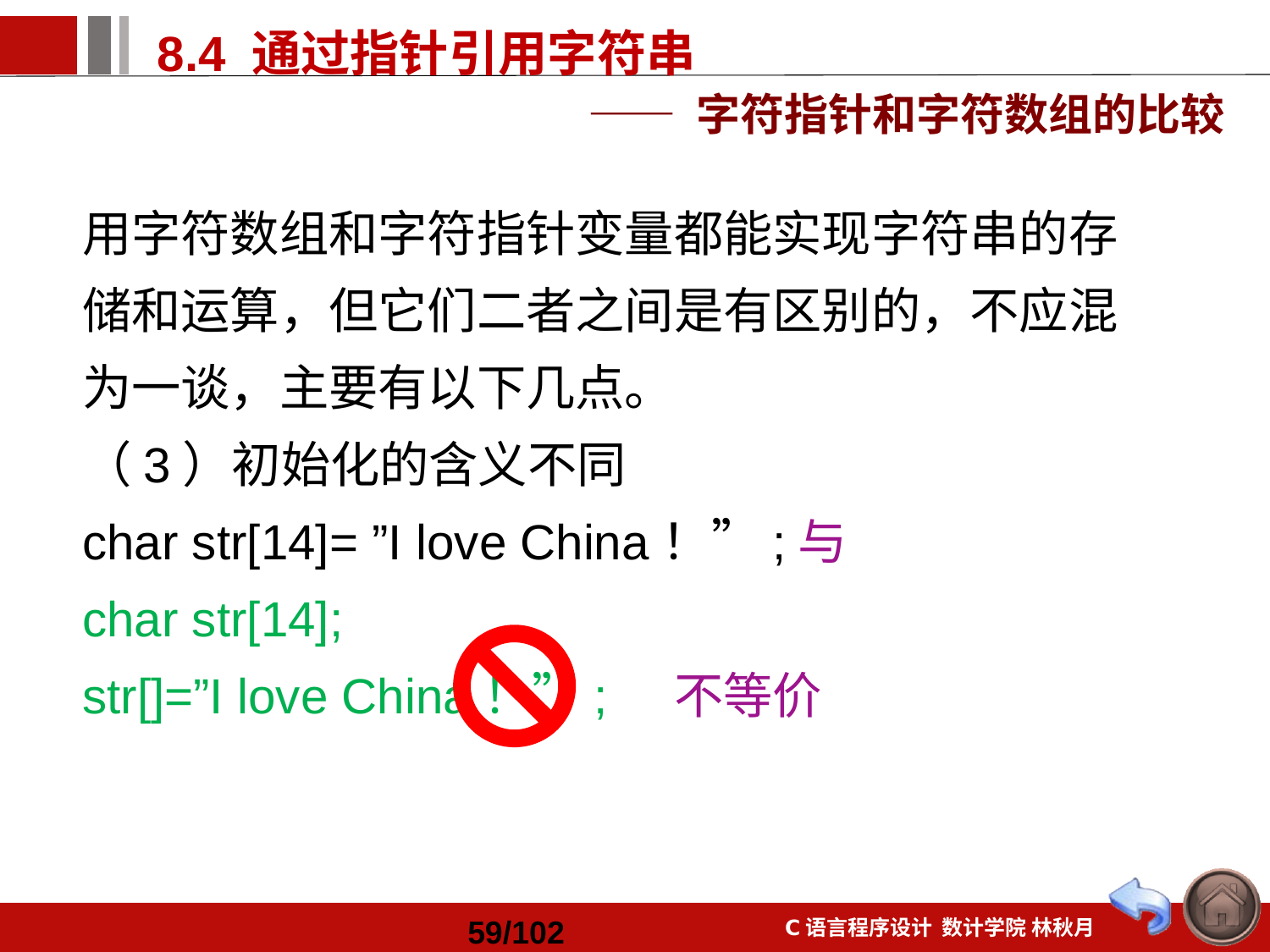

—— 字符指针和字符数组的比较
用字符数组和字符指针变量都能实现字符串的存储和运算，但它们二者之间是有区别的，不应混为一谈，主要有以下几点。
（3）初始化的含义不同
char str[14]= ”I love China！”;与
char str[14];
str[]=”I love China！”;    不等价